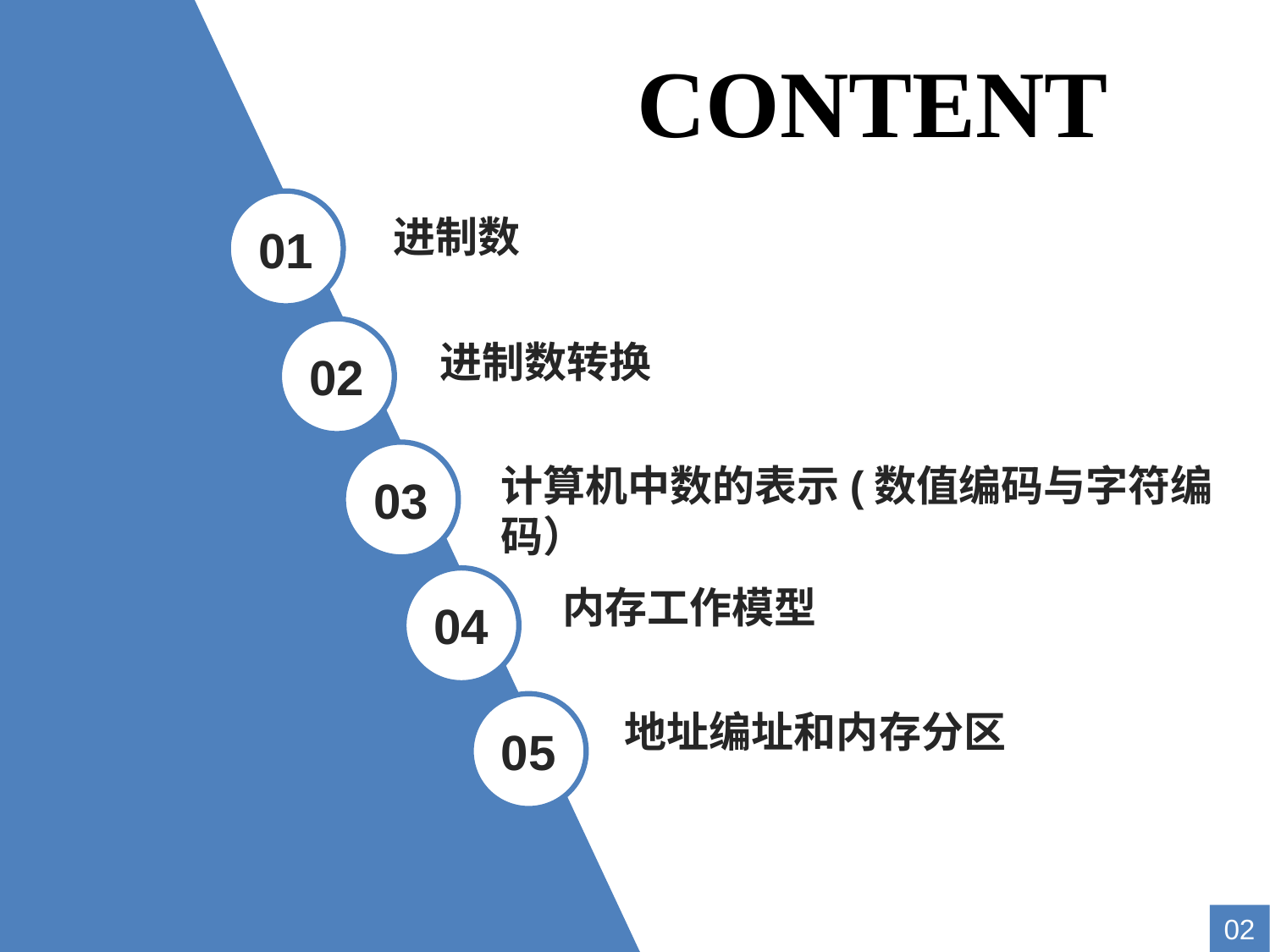

CONTENT

01
进制数

02
进制数转换

03
计算机中数的表示(数值编码与字符编码）

04
内存工作模型

05
地址编址和内存分区
02